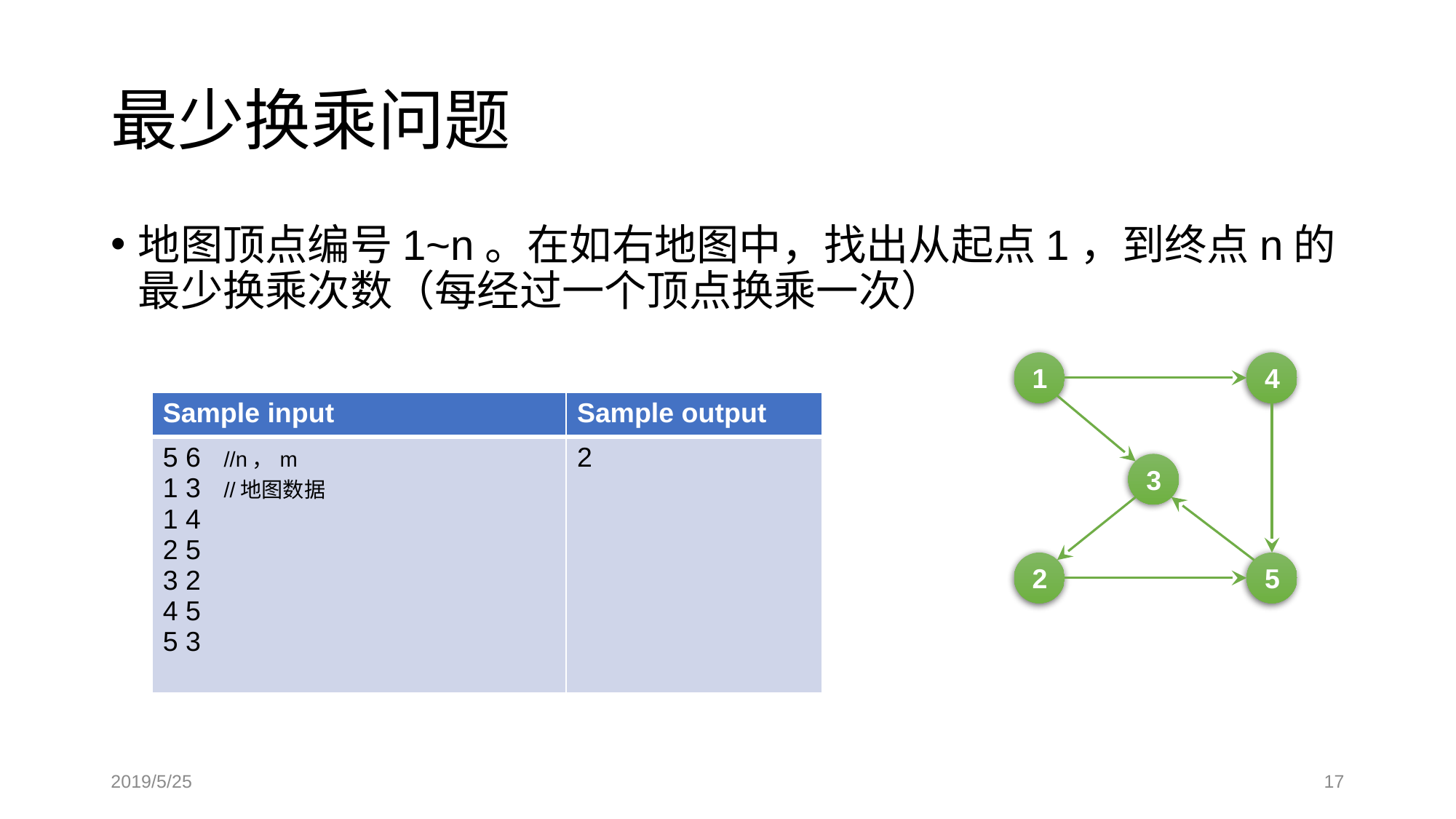

# 最少换乘问题
地图顶点编号1~n。在如右地图中，找出从起点1，到终点n的最少换乘次数（每经过一个顶点换乘一次）
1
4
3
2
5
| Sample input | Sample output |
| --- | --- |
| 5 6 //n，m 1 3 //地图数据 1 4 2 5 3 2 4 5 5 3 | 2 |
2019/5/25
17